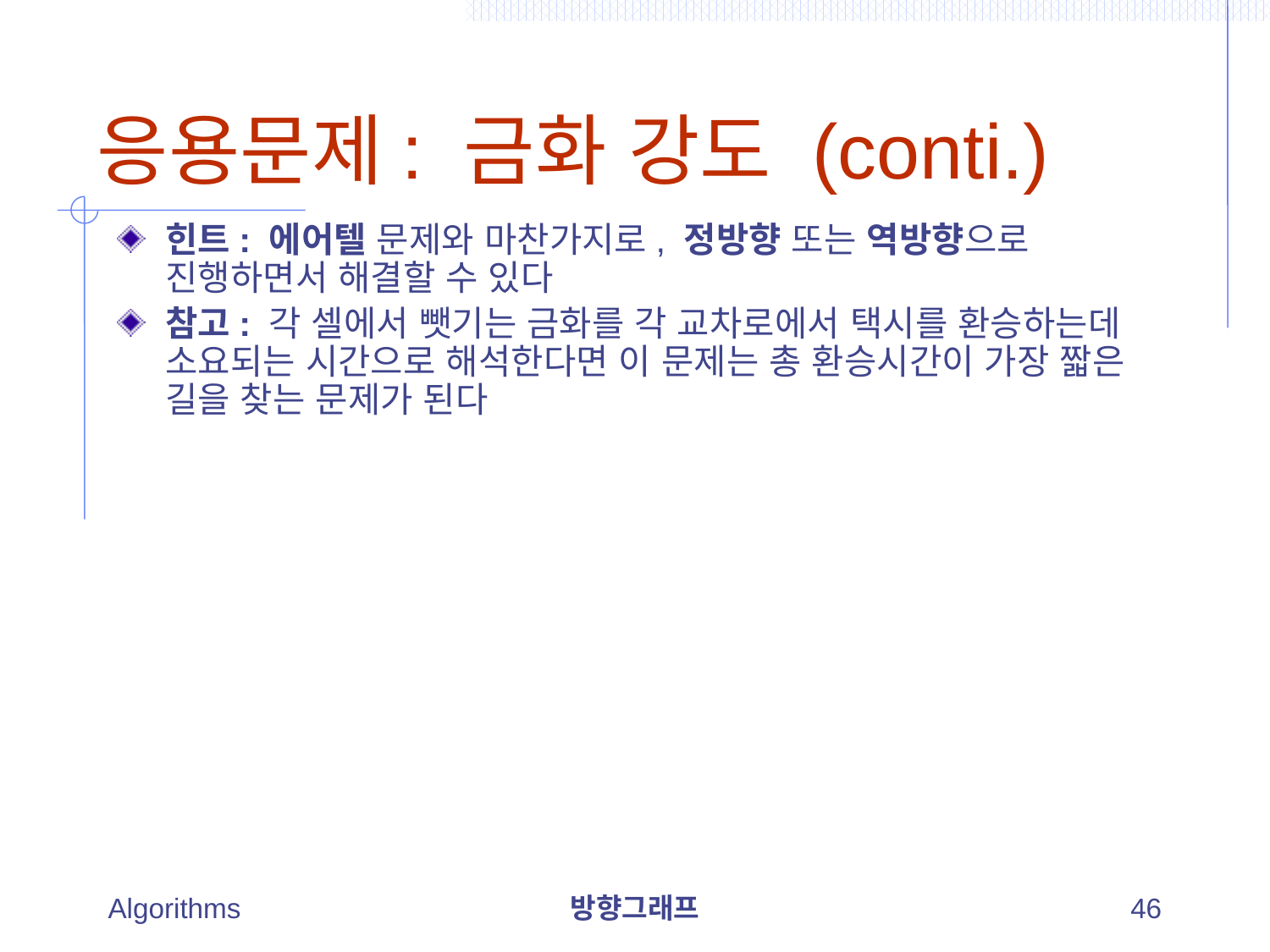

# 응용문제: 금화 강도 (conti.)
힌트: 에어텔 문제와 마찬가지로, 정방향 또는 역방향으로 진행하면서 해결할 수 있다
참고: 각 셀에서 뺏기는 금화를 각 교차로에서 택시를 환승하는데 소요되는 시간으로 해석한다면 이 문제는 총 환승시간이 가장 짧은 길을 찾는 문제가 된다
Algorithms
방향그래프
46